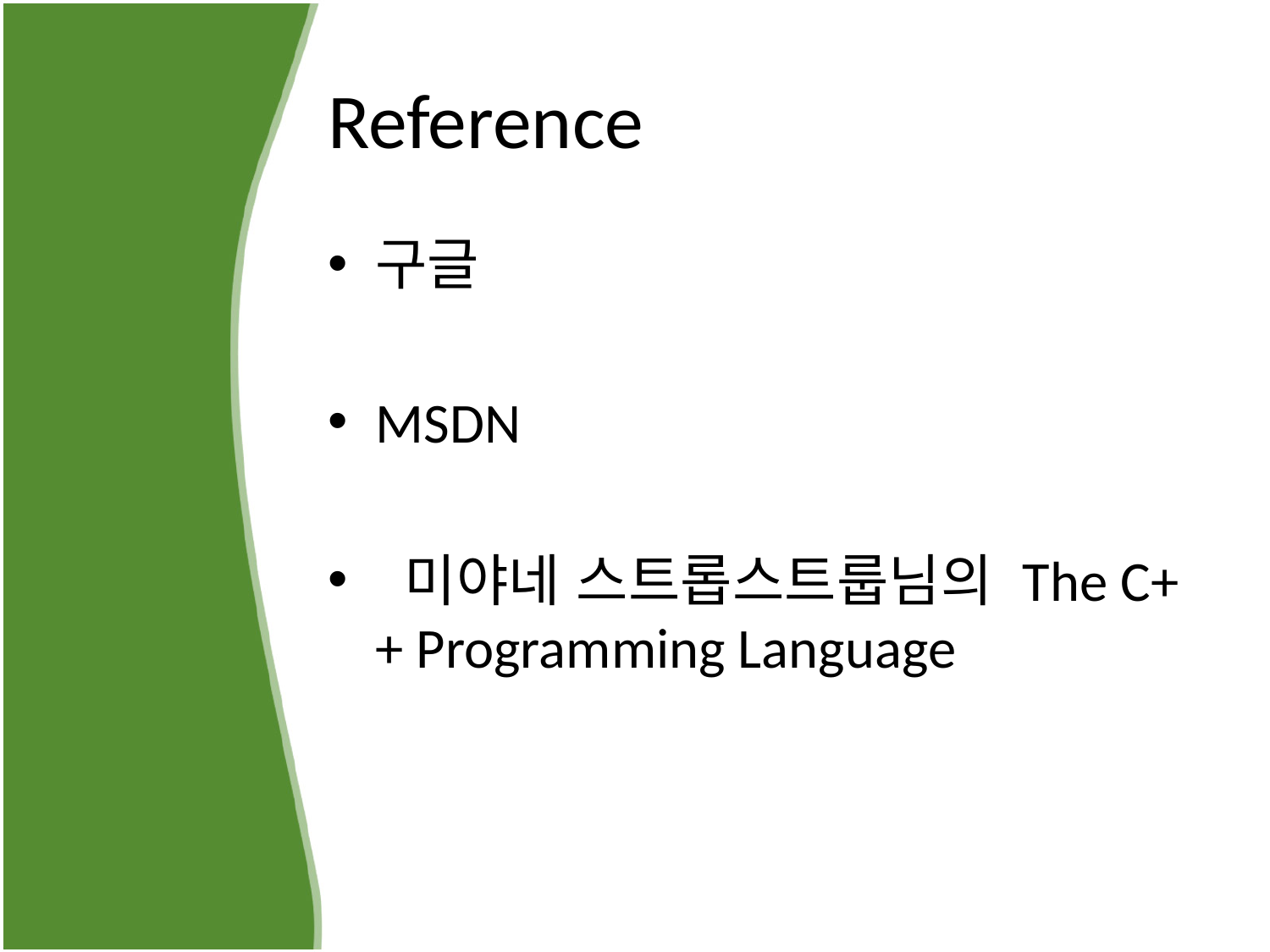

# Reference
구글

MSDN

 미야네 스트롭스트룹님의 The C++ Programming Language